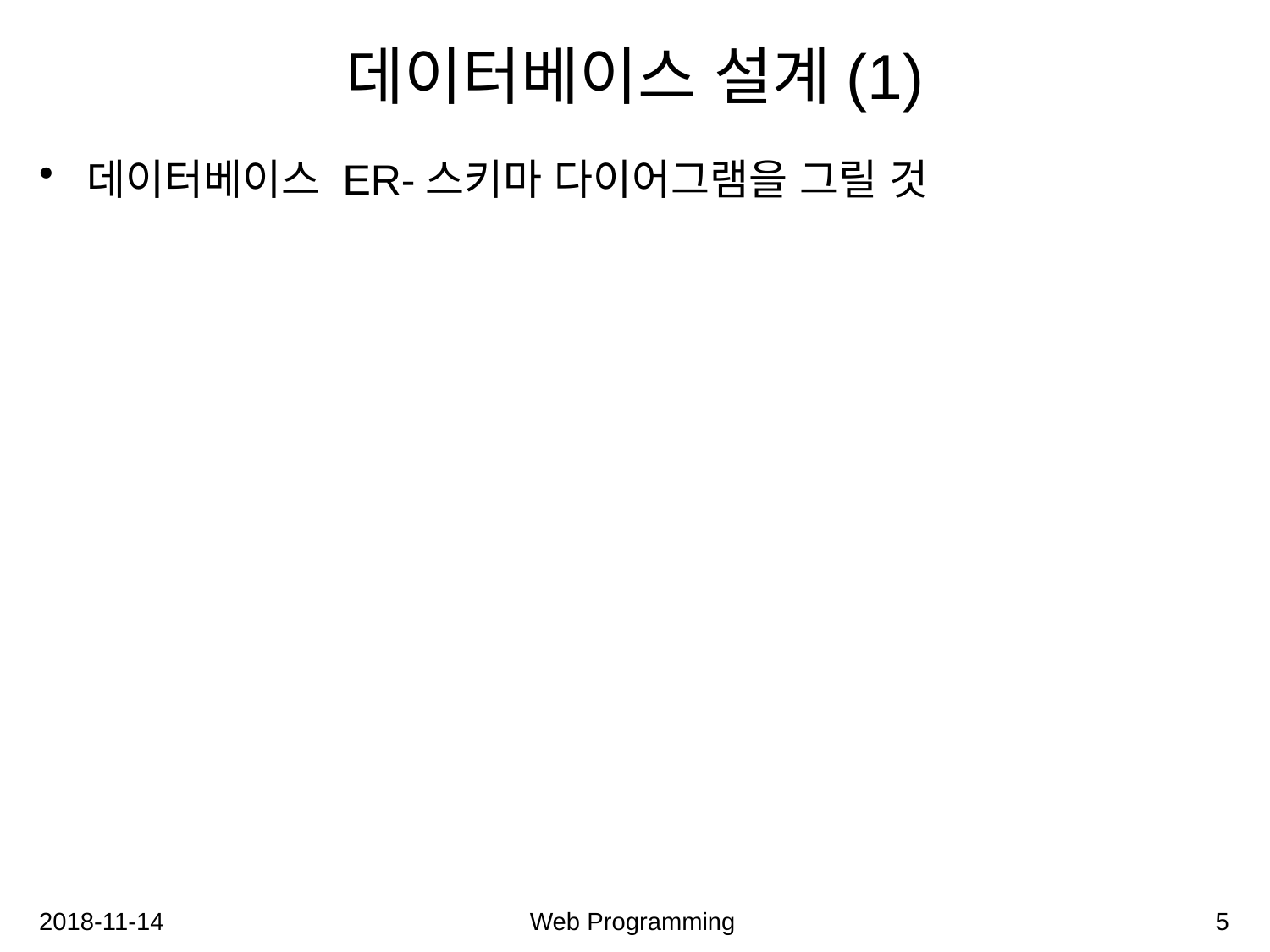

# 데이터베이스 설계(1)
데이터베이스 ER-스키마 다이어그램을 그릴 것
2018-11-14
Web Programming
5